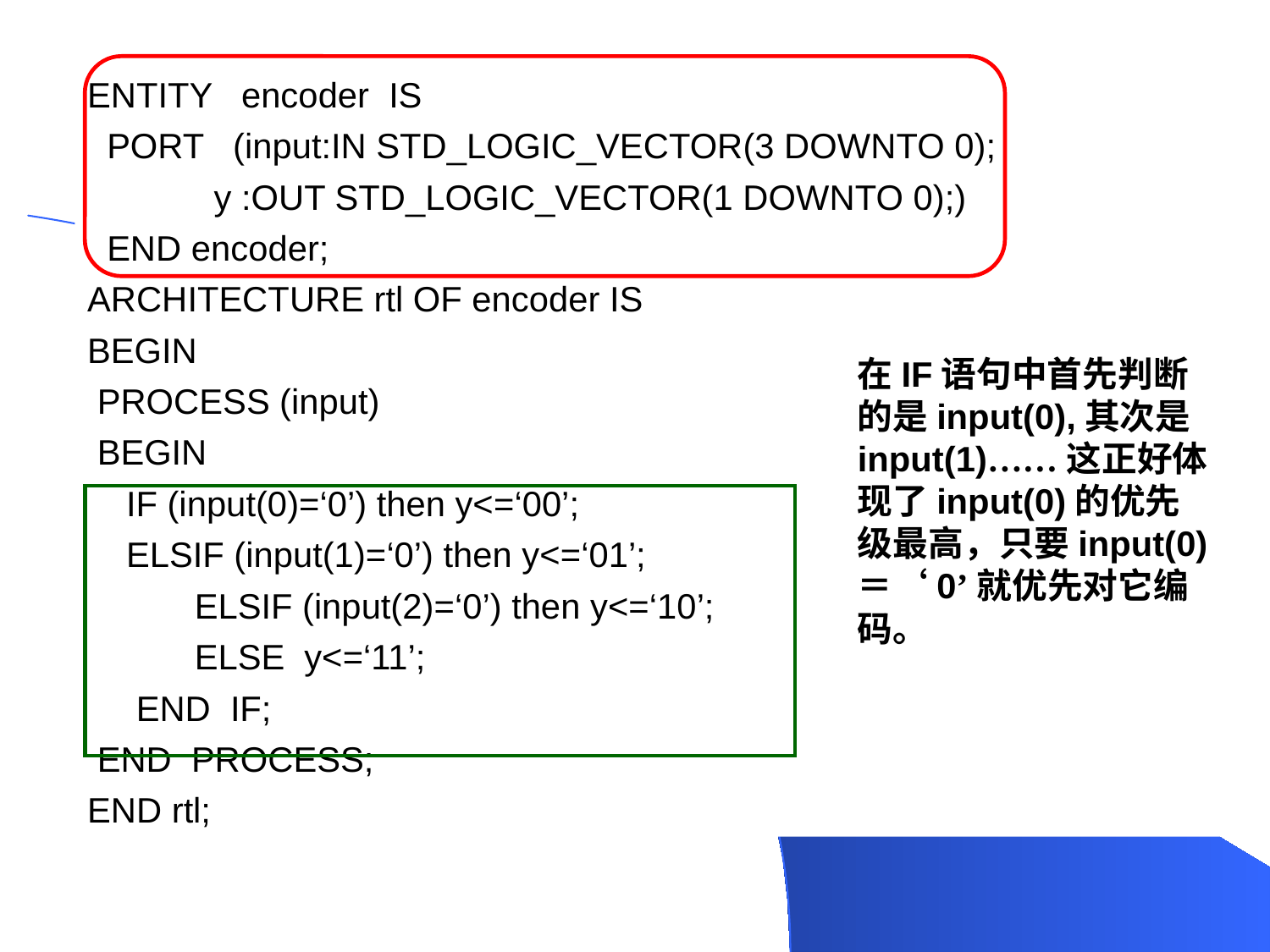

ENTITY   encoder  IS
  PORT   (input:IN STD_LOGIC_VECTOR(3 DOWNTO 0);
             y :OUT STD_LOGIC_VECTOR(1 DOWNTO 0);)
  END encoder;
ARCHITECTURE rtl OF encoder IS
BEGIN
 PROCESS (input)
 BEGIN
    IF (input(0)=‘0’) then y<=‘00’;
    ELSIF (input(1)=‘0’) then y<=‘01’;
           ELSIF (input(2)=‘0’) then y<=‘10’;
           ELSE  y<=‘11’;
     END  IF;
 END  PROCESS;
END rtl;
在IF语句中首先判断的是input(0),其次是input(1)……这正好体现了input(0)的优先级最高，只要input(0)＝‘0’就优先对它编码。